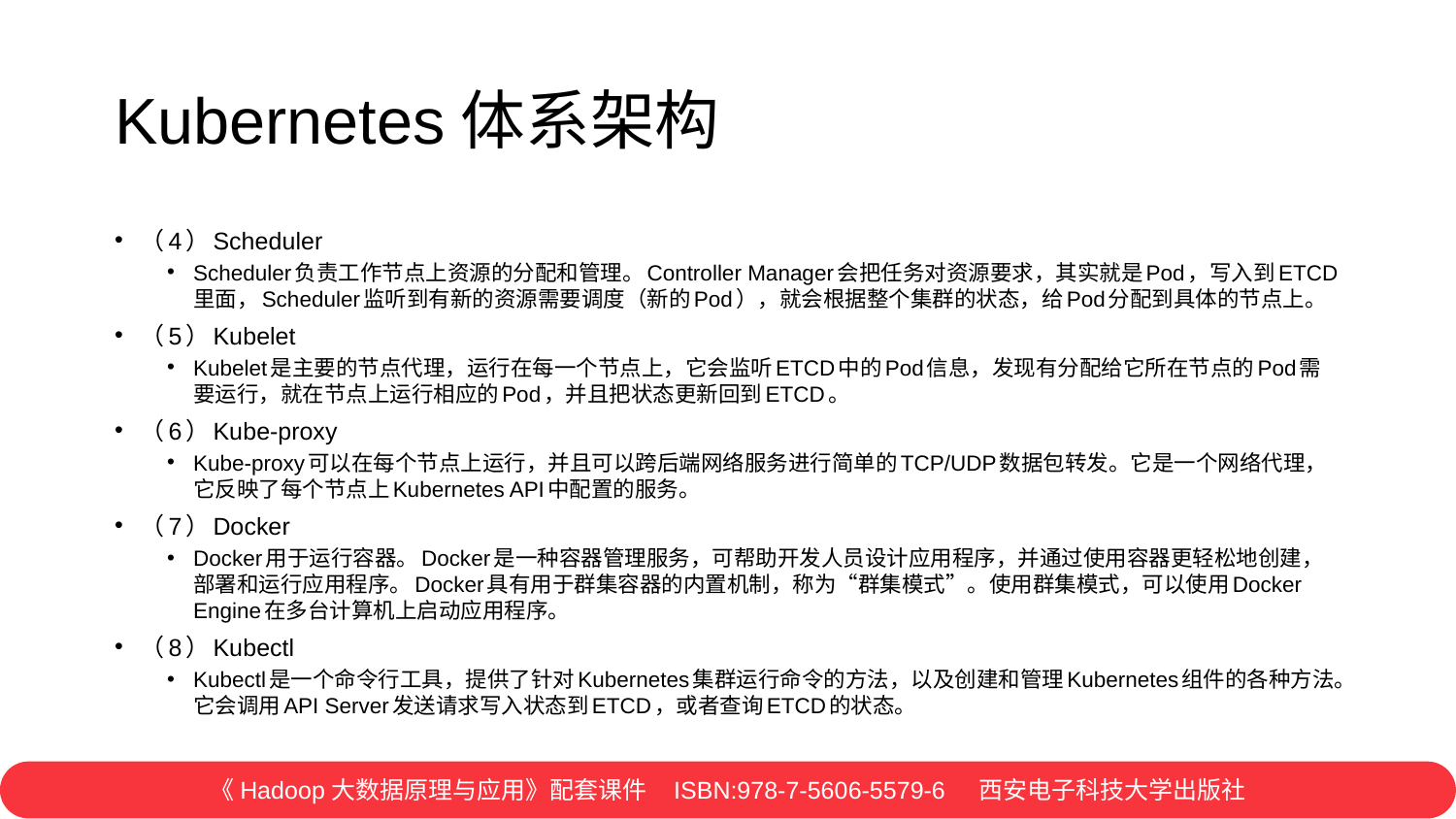

# Kubernetes体系架构
（4）Scheduler
Scheduler负责工作节点上资源的分配和管理。Controller Manager会把任务对资源要求，其实就是Pod，写入到ETCD里面，Scheduler监听到有新的资源需要调度（新的Pod），就会根据整个集群的状态，给Pod分配到具体的节点上。
（5）Kubelet
Kubelet是主要的节点代理，运行在每一个节点上，它会监听ETCD中的Pod信息，发现有分配给它所在节点的Pod需要运行，就在节点上运行相应的Pod，并且把状态更新回到ETCD。
（6）Kube-proxy
Kube-proxy可以在每个节点上运行，并且可以跨后端网络服务进行简单的TCP/UDP数据包转发。它是一个网络代理，它反映了每个节点上Kubernetes API中配置的服务。
（7）Docker
Docker用于运行容器。Docker是一种容器管理服务，可帮助开发人员设计应用程序，并通过使用容器更轻松地创建，部署和运行应用程序。Docker具有用于群集容器的内置机制，称为“群集模式”。使用群集模式，可以使用Docker Engine在多台计算机上启动应用程序。
（8）Kubectl
Kubectl是一个命令行工具，提供了针对Kubernetes集群运行命令的方法，以及创建和管理Kubernetes组件的各种方法。它会调用API Server发送请求写入状态到ETCD，或者查询ETCD的状态。